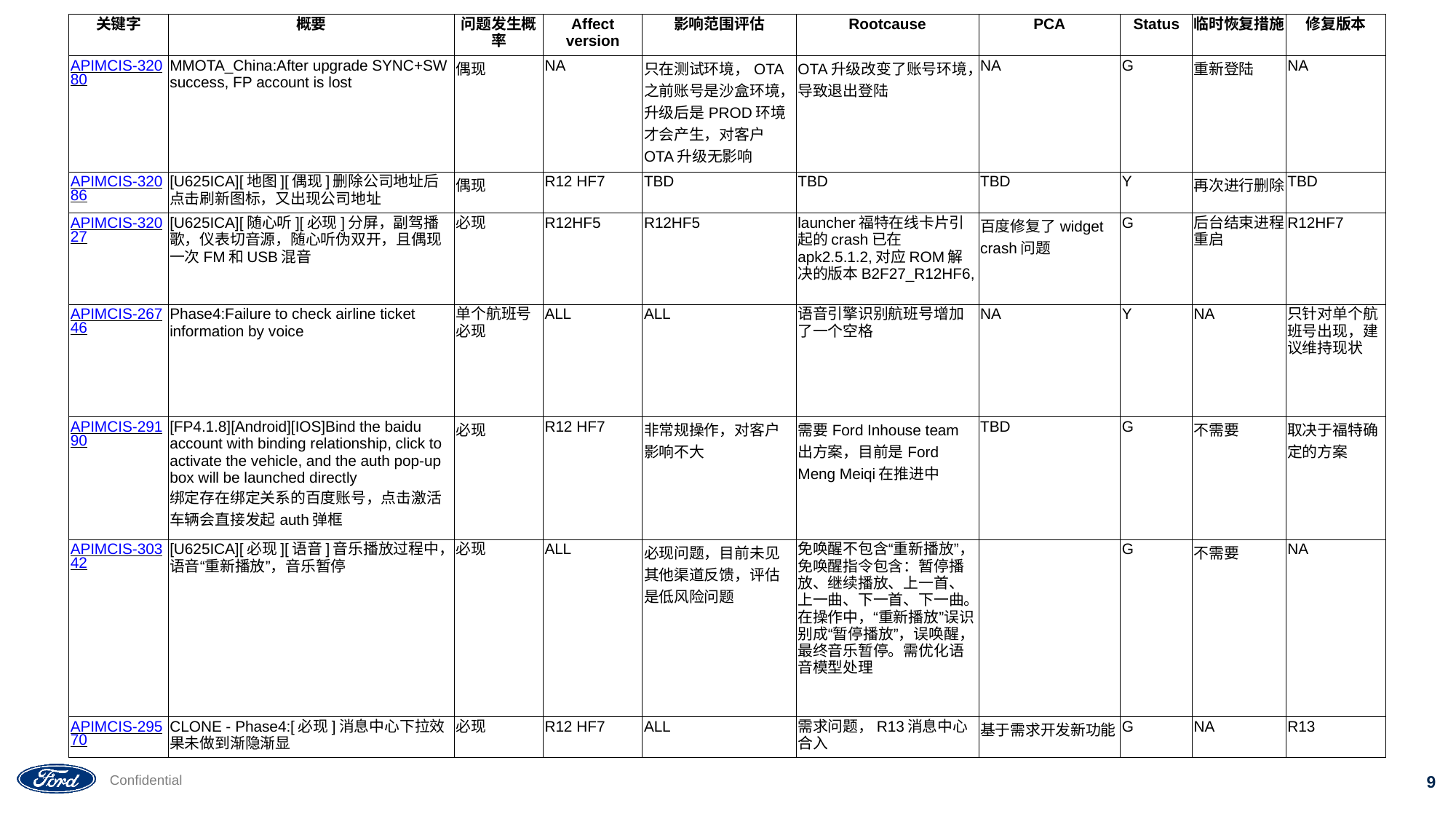

| 关键字 | 概要 | 问题发生概率 | Affect version | 影响范围评估 | Rootcause | PCA | Status | 临时恢复措施 | 修复版本 |
| --- | --- | --- | --- | --- | --- | --- | --- | --- | --- |
| APIMCIS-32080 | MMOTA\_China:After upgrade SYNC+SW success, FP account is lost | 偶现 | NA | 只在测试环境，OTA之前账号是沙盒环境，升级后是PROD环境才会产生，对客户OTA升级无影响 | OTA升级改变了账号环境，导致退出登陆 | NA | G | 重新登陆 | NA |
| APIMCIS-32086 | [U625ICA][地图][偶现]删除公司地址后点击刷新图标，又出现公司地址 | 偶现 | R12 HF7 | TBD | TBD | TBD | Y | 再次进行删除 | TBD |
| APIMCIS-32027 | [U625ICA][随心听][必现]分屏，副驾播歌，仪表切音源，随心听伪双开，且偶现一次FM和USB混音 | 必现 | R12HF5 | R12HF5 | launcher福特在线卡片引起的crash已在apk2.5.1.2,对应ROM解决的版本B2F27\_R12HF6, | 百度修复了widget crash问题 | G | 后台结束进程重启 | R12HF7 |
| APIMCIS-26746 | Phase4:Failure to check airline ticket information by voice | 单个航班号必现 | ALL | ALL | 语音引擎识别航班号增加了一个空格 | NA | Y | NA | 只针对单个航班号出现，建议维持现状 |
| APIMCIS-29190 | [FP4.1.8][Android][IOS]Bind the baidu account with binding relationship, click to activate the vehicle, and the auth pop-up box will be launched directly 绑定存在绑定关系的百度账号，点击激活车辆会直接发起auth弹框 | 必现 | R12 HF7 | 非常规操作，对客户影响不大 | 需要Ford Inhouse team出方案，目前是Ford Meng Meiqi在推进中 | TBD | G | 不需要 | 取决于福特确定的方案 |
| APIMCIS-30342 | [U625ICA][必现][语音]音乐播放过程中，语音“重新播放”，音乐暂停 | 必现 | ALL | 必现问题，目前未见其他渠道反馈，评估是低风险问题 | 免唤醒不包含“重新播放”，免唤醒指令包含：暂停播放、继续播放、上一首、上一曲、下一首、下一曲。 在操作中，“重新播放”误识别成“暂停播放”，误唤醒，最终音乐暂停。需优化语音模型处理 |  | G | 不需要 | NA |
| APIMCIS-29570 | CLONE - Phase4:[必现]消息中心下拉效果未做到渐隐渐显 | 必现 | R12 HF7 | ALL | 需求问题，R13消息中心合入 | 基于需求开发新功能 | G | NA | R13 |